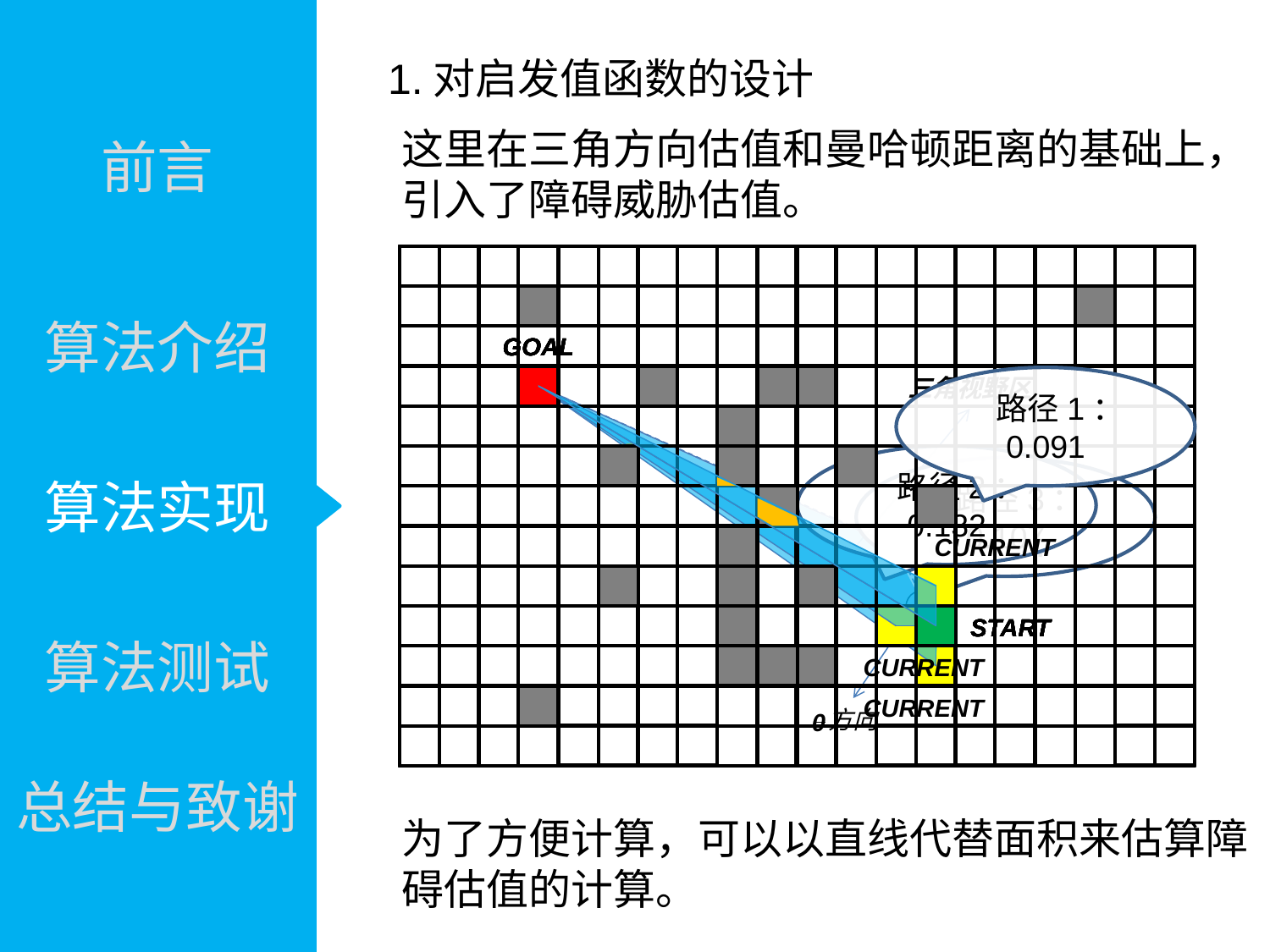

前言
算法介绍
算法实现
算法测试
总结与致谢
1.对启发值函数的设计
这里在三角方向估值和曼哈顿距离的基础上，
引入了障碍威胁估值。

三角视野区
方向
0

GOAL
GOAL
CURRENT
CURRENT

START
START

GOAL
CURRENT
START

GOAL
    路径3：0.107
START
CURRENT

GOAL
    路径2：0.132
START
CURRENT

GOAL
    路径1：0.091
CURRENT
START

为了方便计算，可以以直线代替面积来估算障
碍估值的计算。